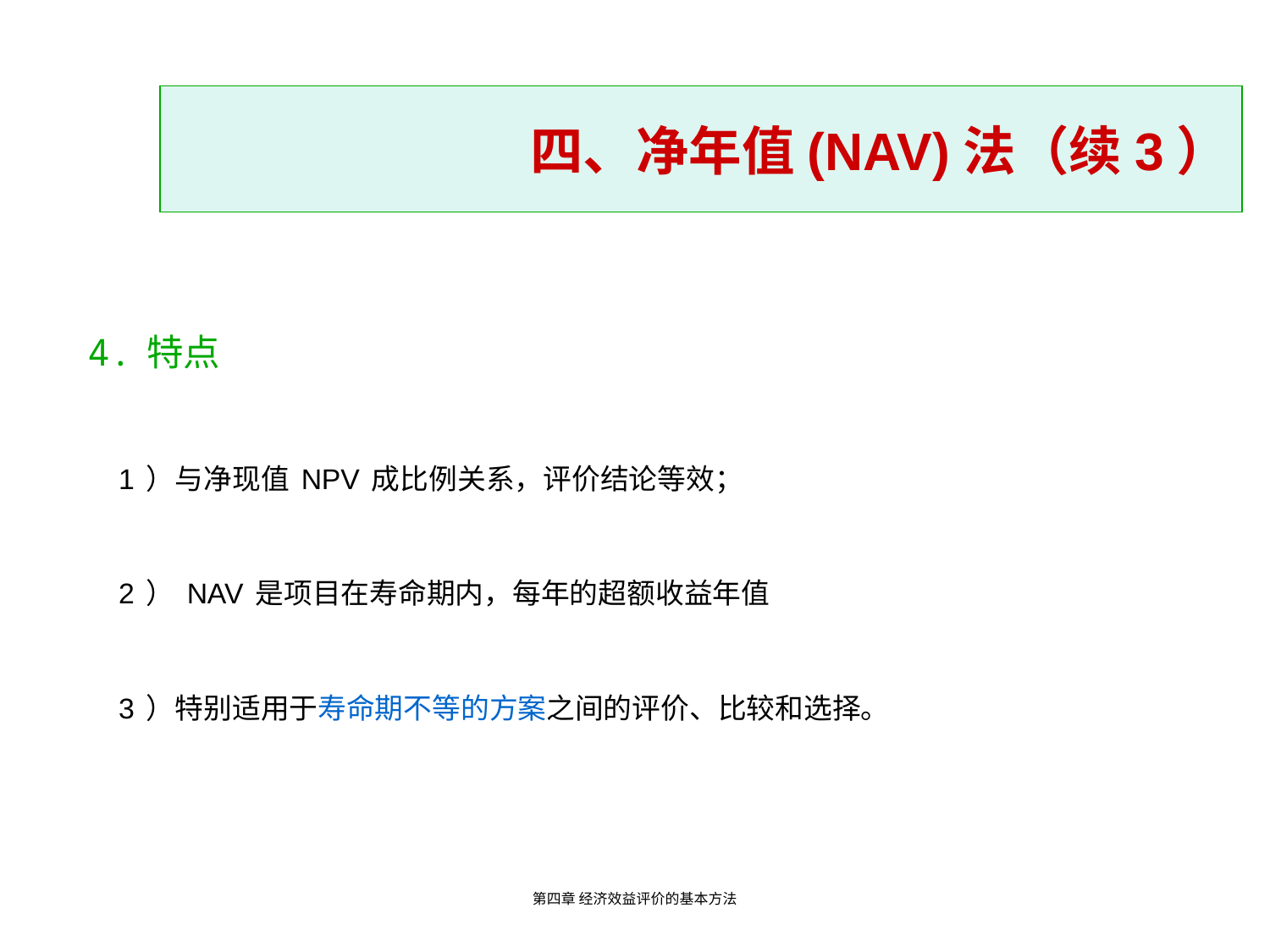

7
四、净年值(NAV)法（续3）
4.特点
1）与净现值NPV成比例关系，评价结论等效；
2）NAV是项目在寿命期内，每年的超额收益年值
3）特别适用于寿命期不等的方案之间的评价、比较和选择。
第四章 经济效益评价的基本方法